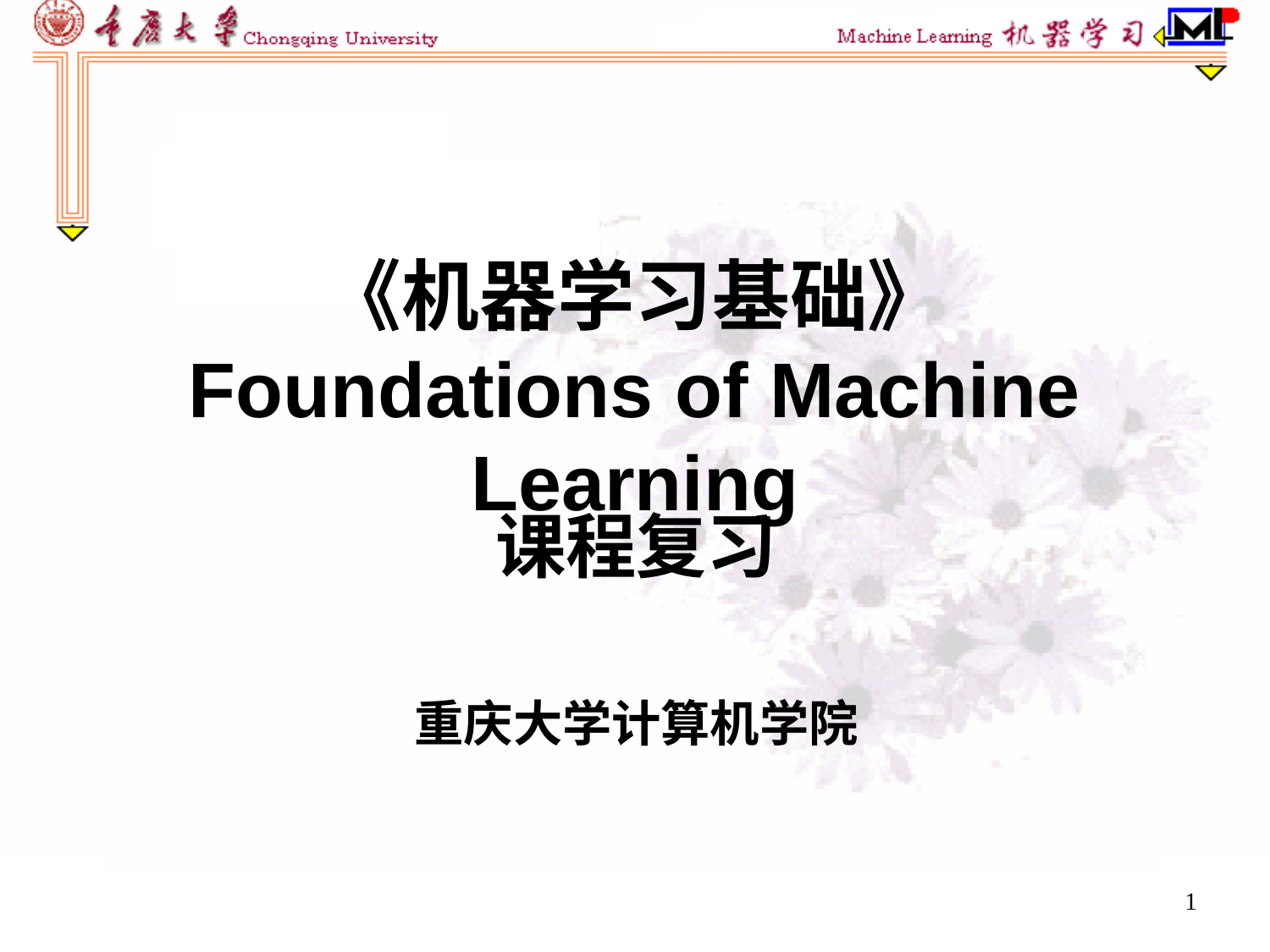

《机器学习基础》
Foundations of Machine Learning
课程复习
重庆大学计算机学院
1